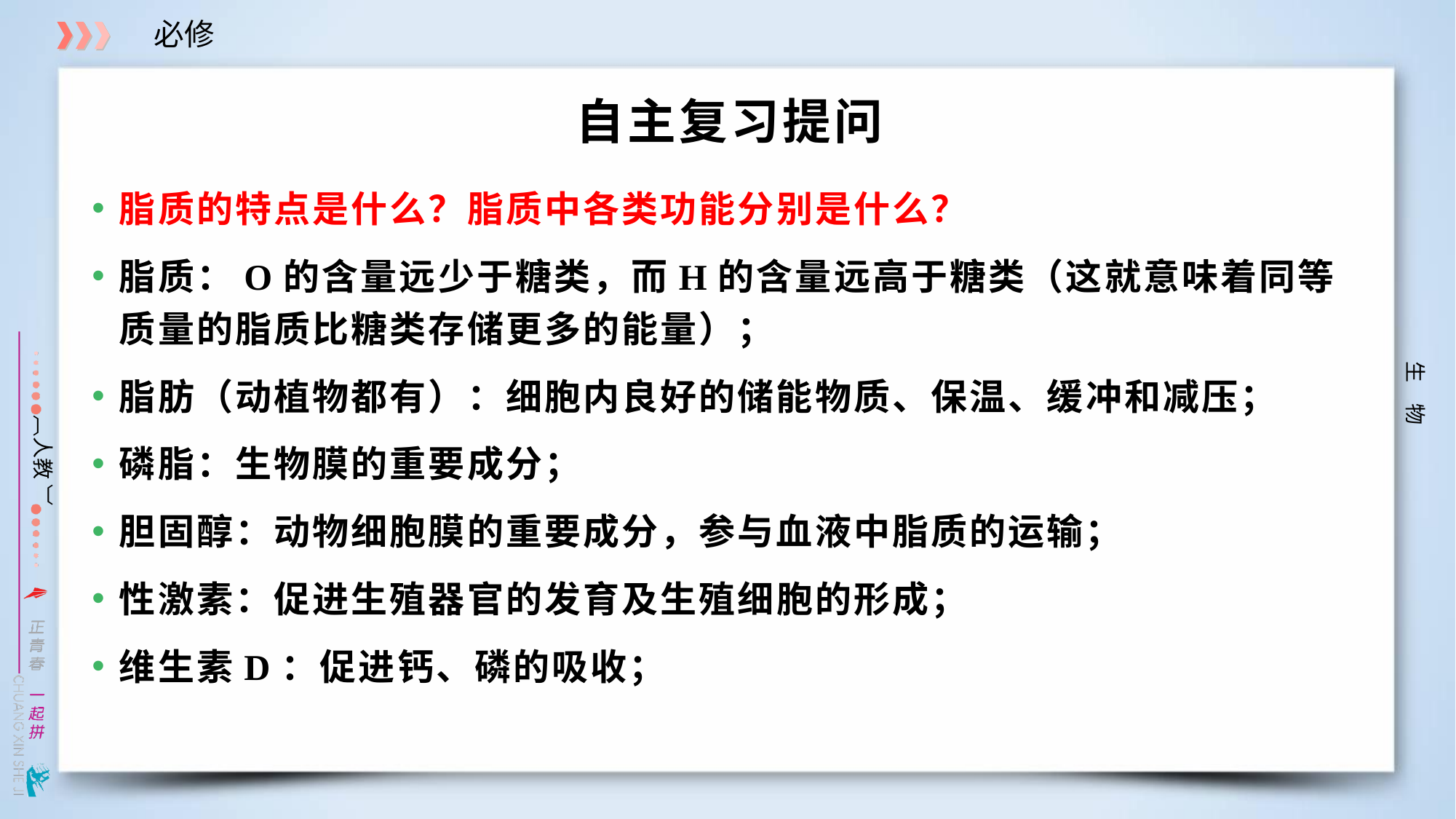

# 自主复习提问
脂质的特点是什么？脂质中各类功能分别是什么？
脂质：O的含量远少于糖类，而H的含量远高于糖类（这就意味着同等质量的脂质比糖类存储更多的能量）；
脂肪（动植物都有）：细胞内良好的储能物质、保温、缓冲和减压；
磷脂：生物膜的重要成分；
胆固醇：动物细胞膜的重要成分，参与血液中脂质的运输；
性激素：促进生殖器官的发育及生殖细胞的形成；
维生素D：促进钙、磷的吸收；